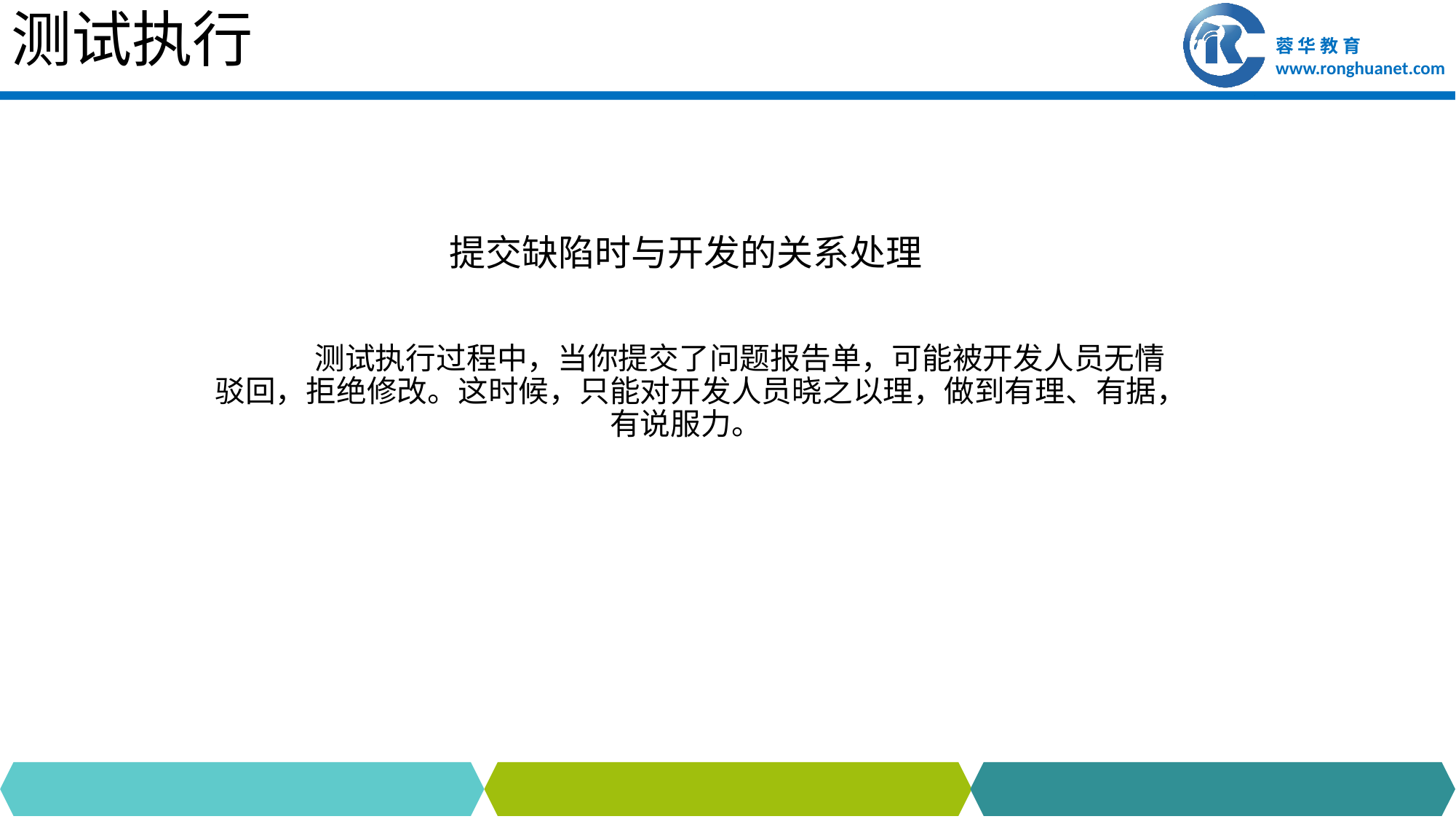

# 测试执行
提交缺陷时与开发的关系处理

               测试执行过程中，当你提交了问题报告单，可能被开发人员无情驳回，拒绝修改。这时候，只能对开发人员晓之以理，做到有理、有据，有说服力。